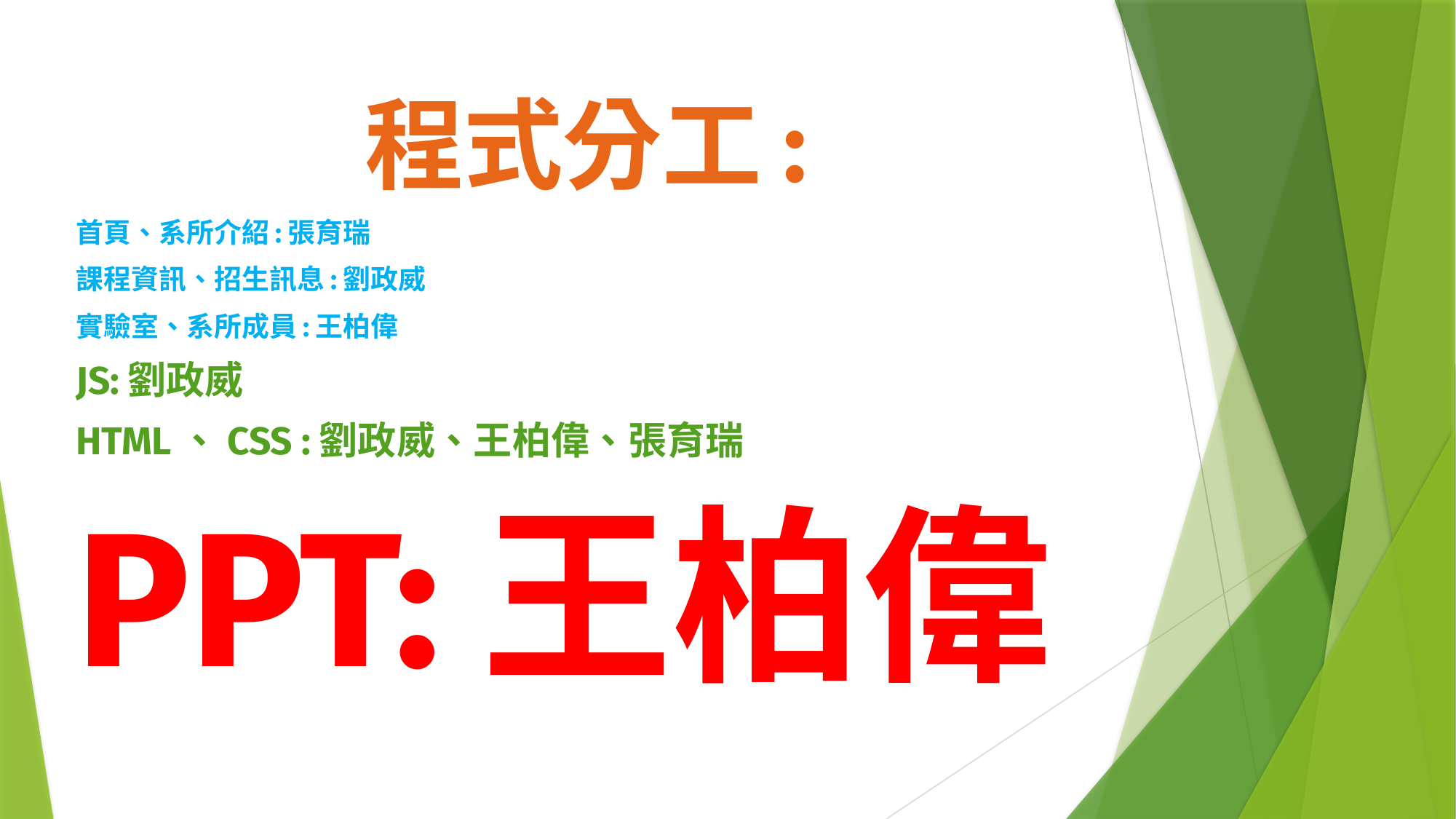

程式分工:
首頁、系所介紹:張育瑞
課程資訊、招生訊息:劉政威
實驗室、系所成員:王柏偉
JS:劉政威
HTML、CSS :劉政威、王柏偉、張育瑞
PPT:王柏偉